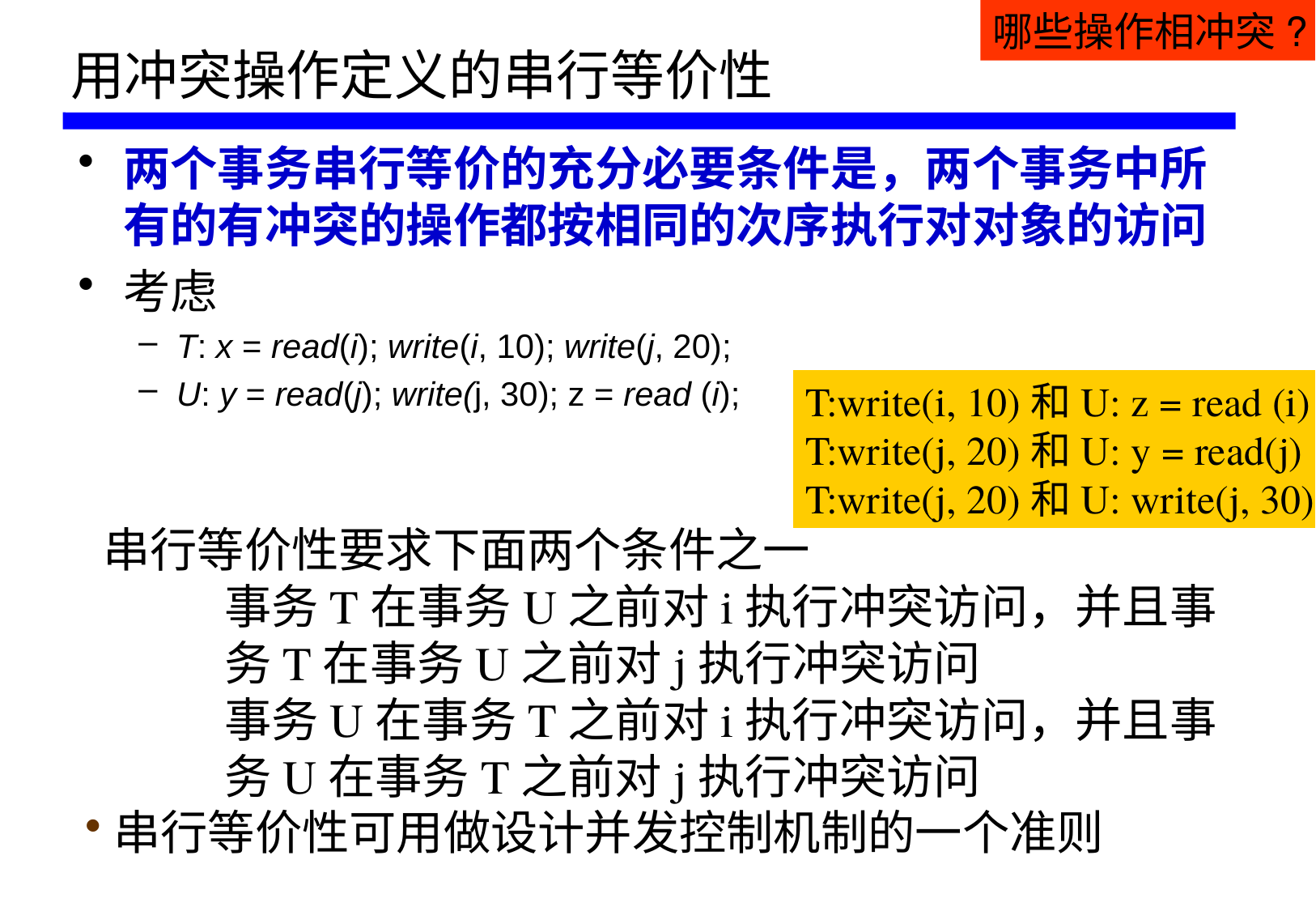

哪些操作相冲突?
# 用冲突操作定义的串行等价性
两个事务串行等价的充分必要条件是，两个事务中所有的有冲突的操作都按相同的次序执行对对象的访问
考虑
T: x = read(i); write(i, 10); write(j, 20);
U: y = read(j); write(j, 30); z = read (i);
T:write(i, 10)和U: z = read (i)
T:write(j, 20)和U: y = read(j)
T:write(j, 20)和U: write(j, 30)
串行等价性要求下面两个条件之一
事务T在事务U之前对i执行冲突访问，并且事务T在事务U之前对j执行冲突访问
事务U在事务T之前对i执行冲突访问，并且事务U在事务T之前对j执行冲突访问

串行等价性可用做设计并发控制机制的一个准则